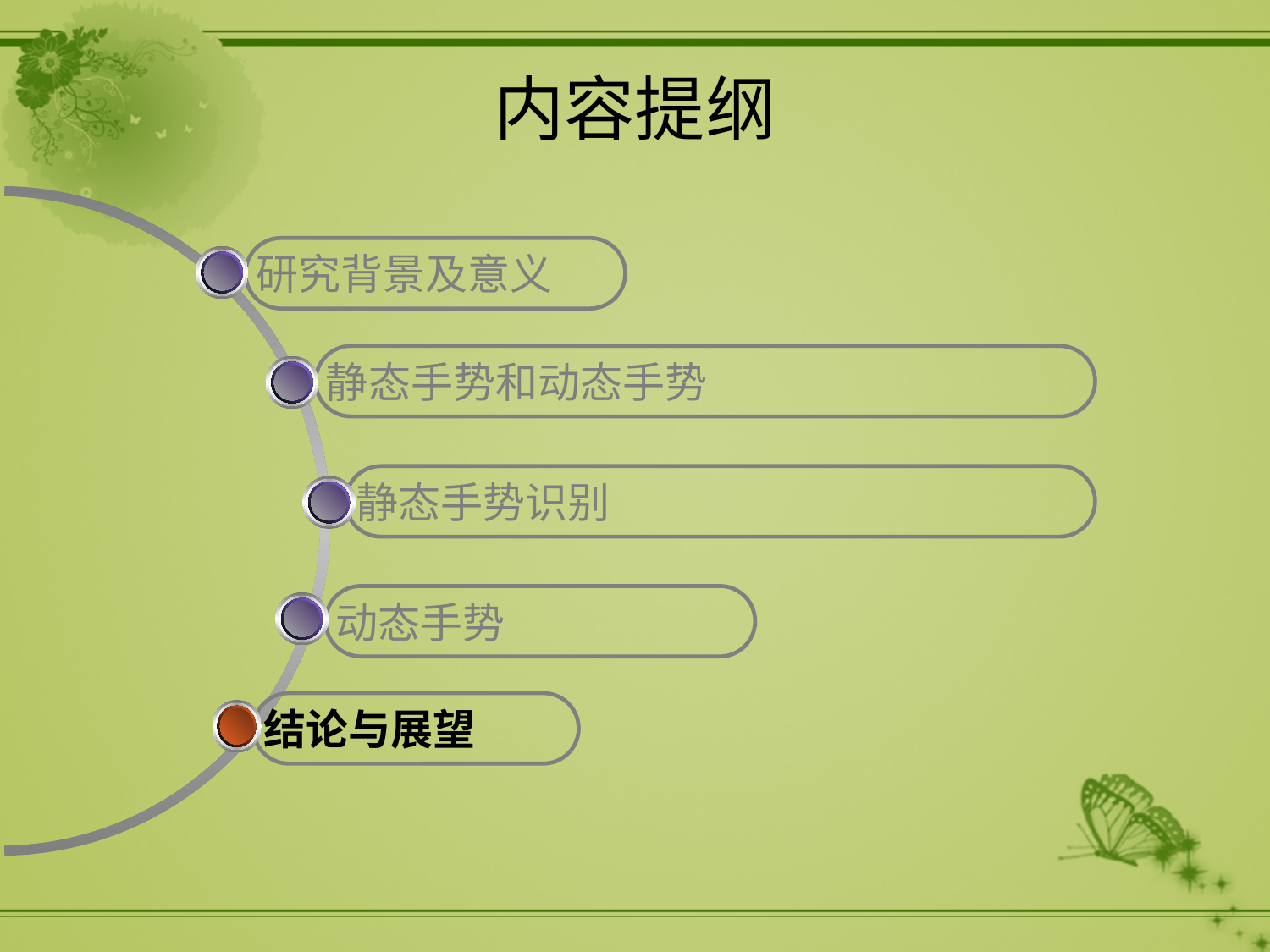

内容提纲

研究背景及意义

静态手势和动态手势

静态手势识别

动态手势

结论与展望